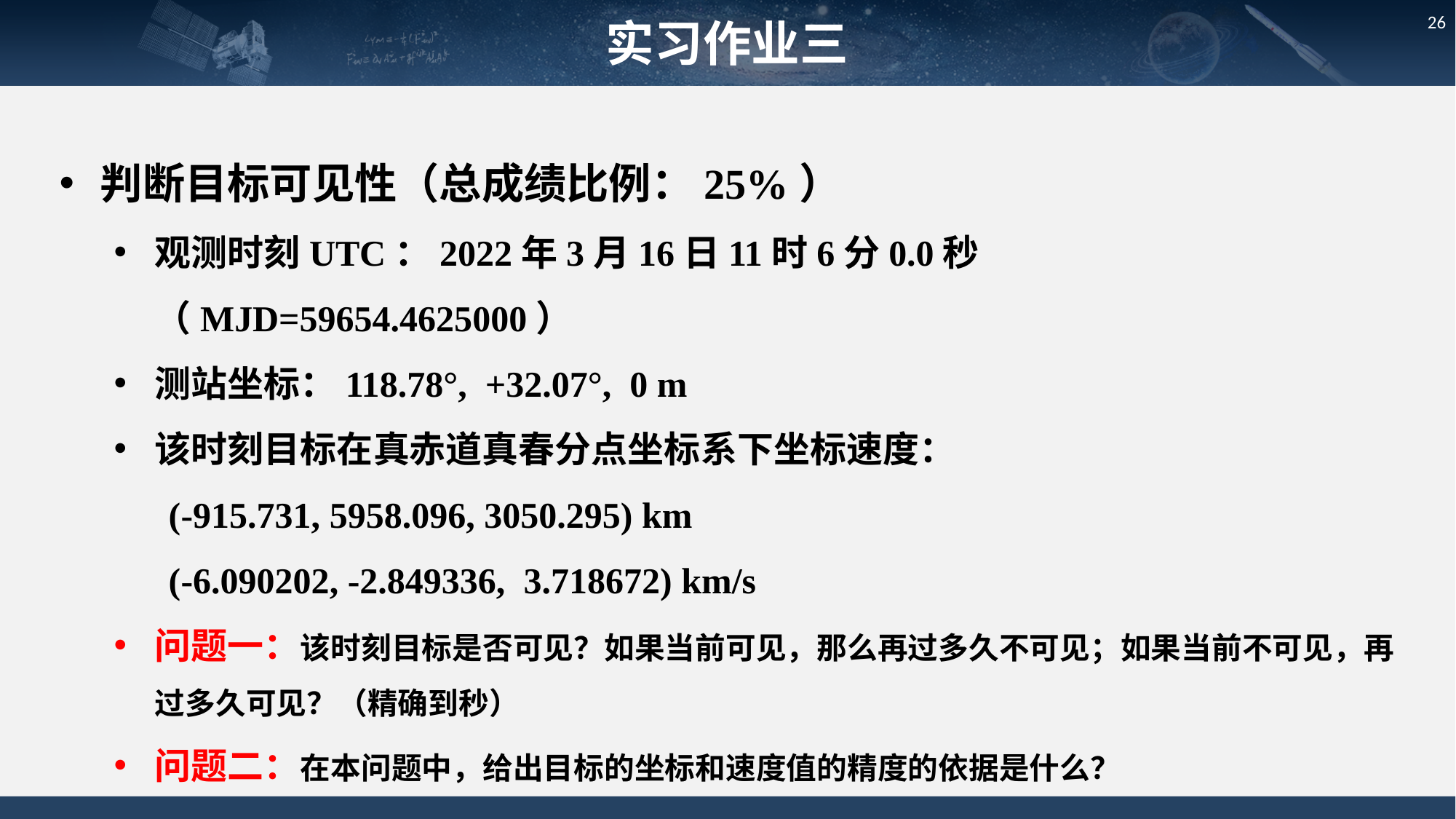

实习作业三
26
判断目标可见性（总成绩比例：25%）
观测时刻UTC：2022年3月16日11时6分0.0秒 （MJD=59654.4625000）
测站坐标：118.78°,  +32.07°,  0 m
该时刻目标在真赤道真春分点坐标系下坐标速度：
(-915.731, 5958.096, 3050.295) km
(-6.090202, -2.849336,  3.718672) km/s
问题一：该时刻目标是否可见？如果当前可见，那么再过多久不可见；如果当前不可见，再过多久可见？（精确到秒）
问题二：在本问题中，给出目标的坐标和速度值的精度的依据是什么？